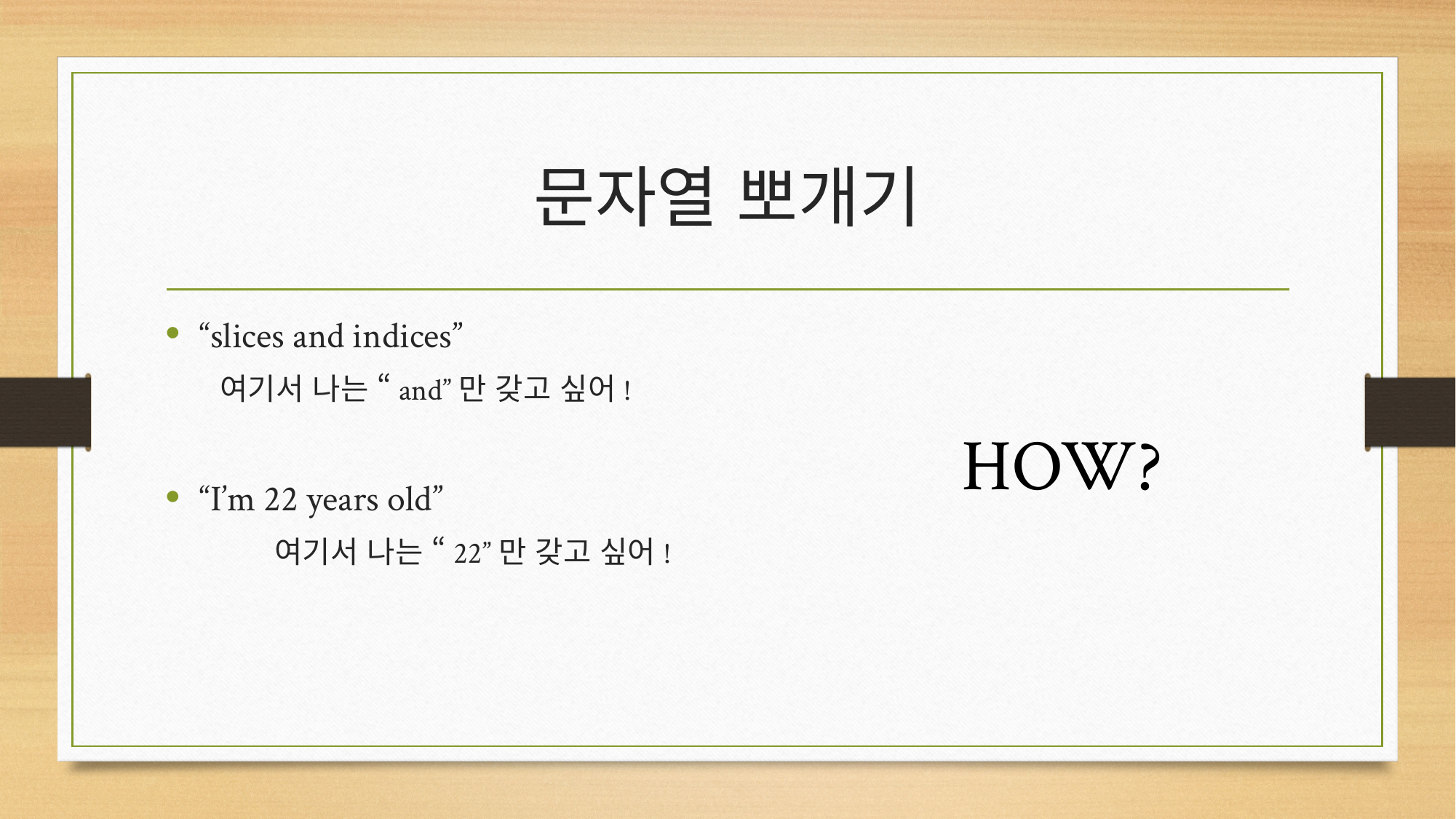

# 문자열 뽀개기
“slices and indices”
여기서 나는 “and”만 갖고 싶어!

“I’m 22 years old”
	여기서 나는 “22”만 갖고 싶어!

HOW?